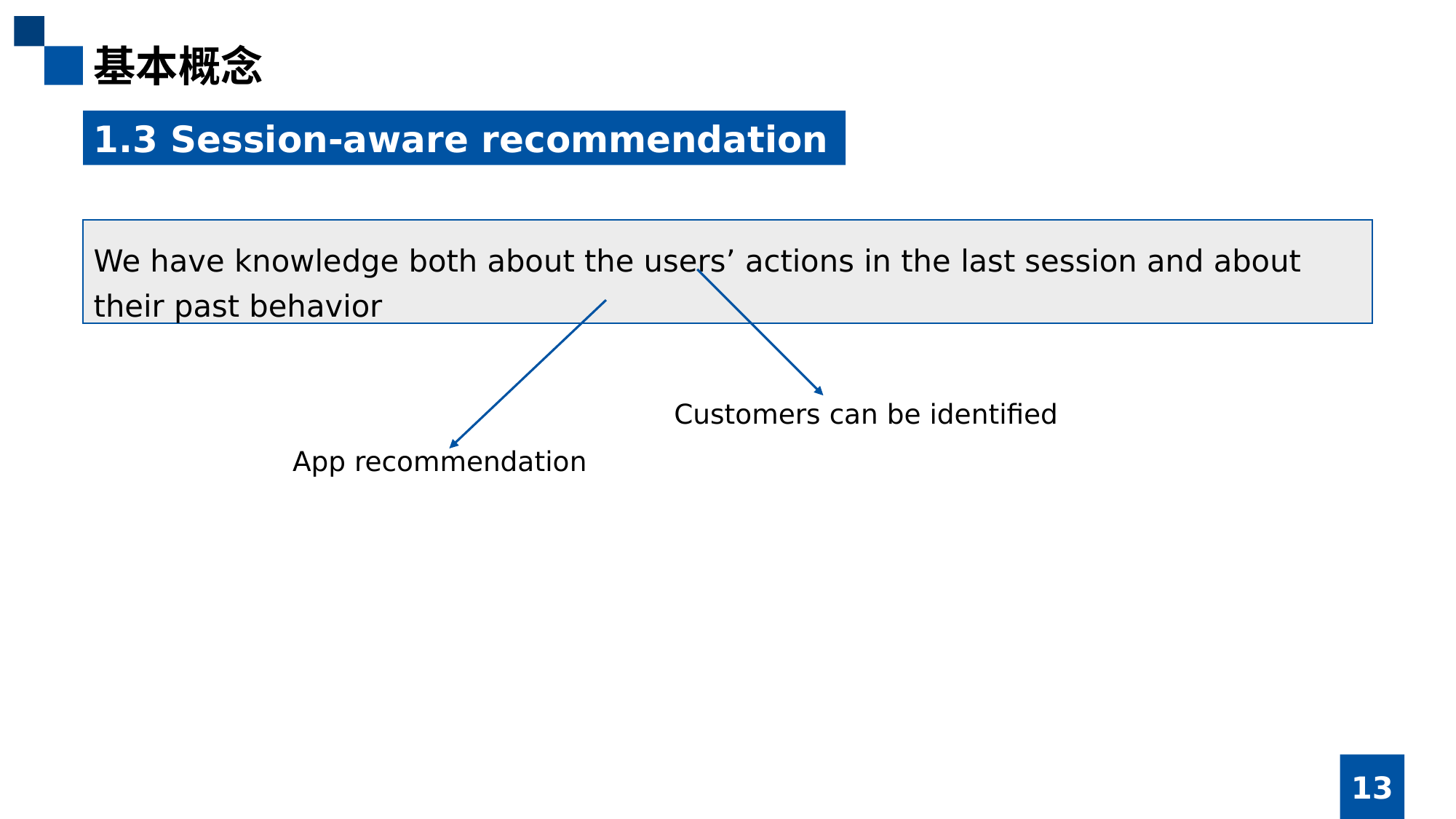

基本概念
1.3 Session-aware recommendation

We have knowledge both about the users’ actions in the last session and about their past behavior
Customers can be identified
App recommendation
13